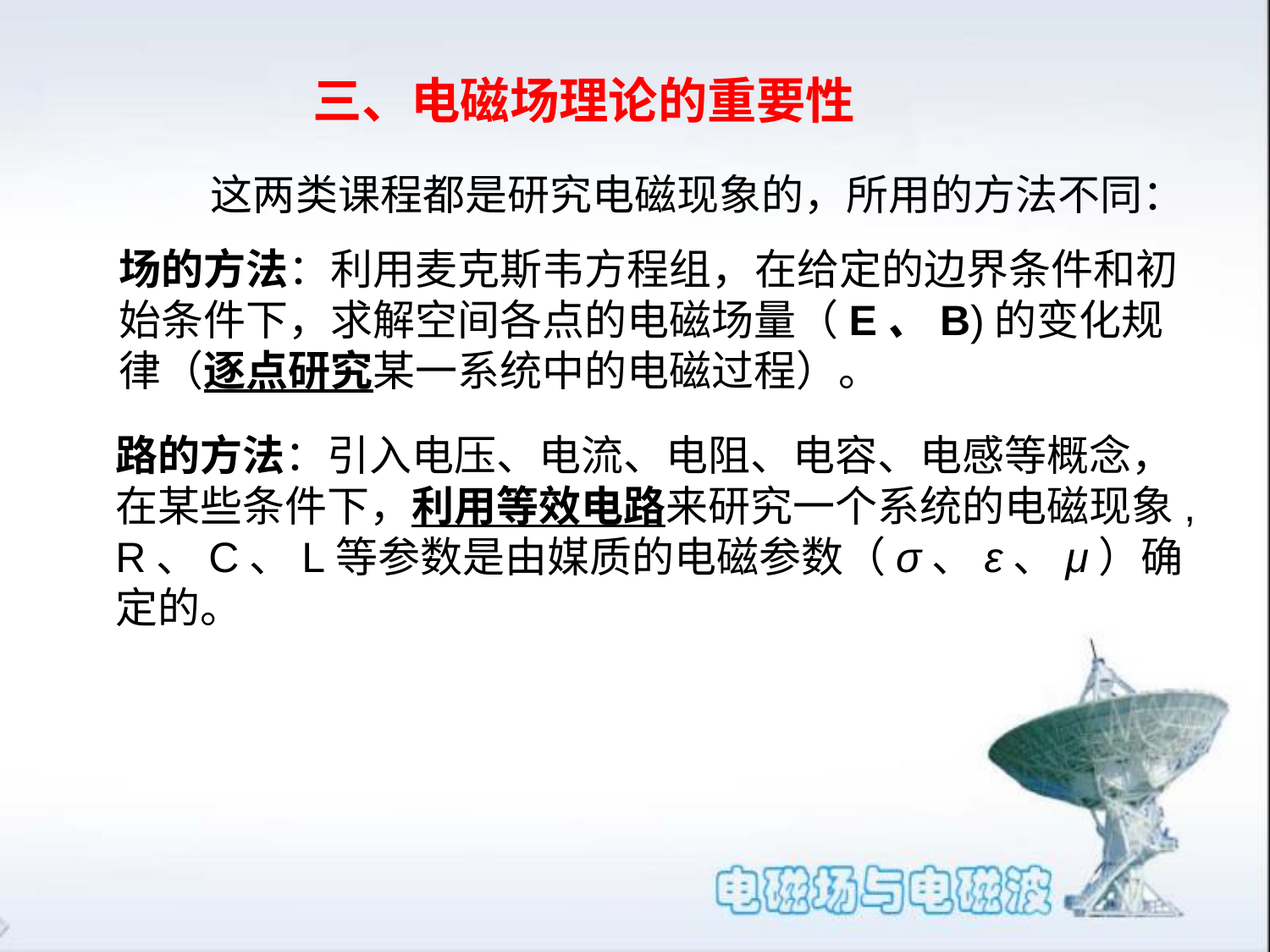

三、电磁场理论的重要性
   这两类课程都是研究电磁现象的，所用的方法不同：
场的方法：利用麦克斯韦方程组，在给定的边界条件和初始条件下，求解空间各点的电磁场量（E、B)的变化规律（逐点研究某一系统中的电磁过程）。
路的方法：引入电压、电流、电阻、电容、电感等概念，在某些条件下，利用等效电路来研究一个系统的电磁现象,R、C、L等参数是由媒质的电磁参数（σ、ε、μ）确定的。